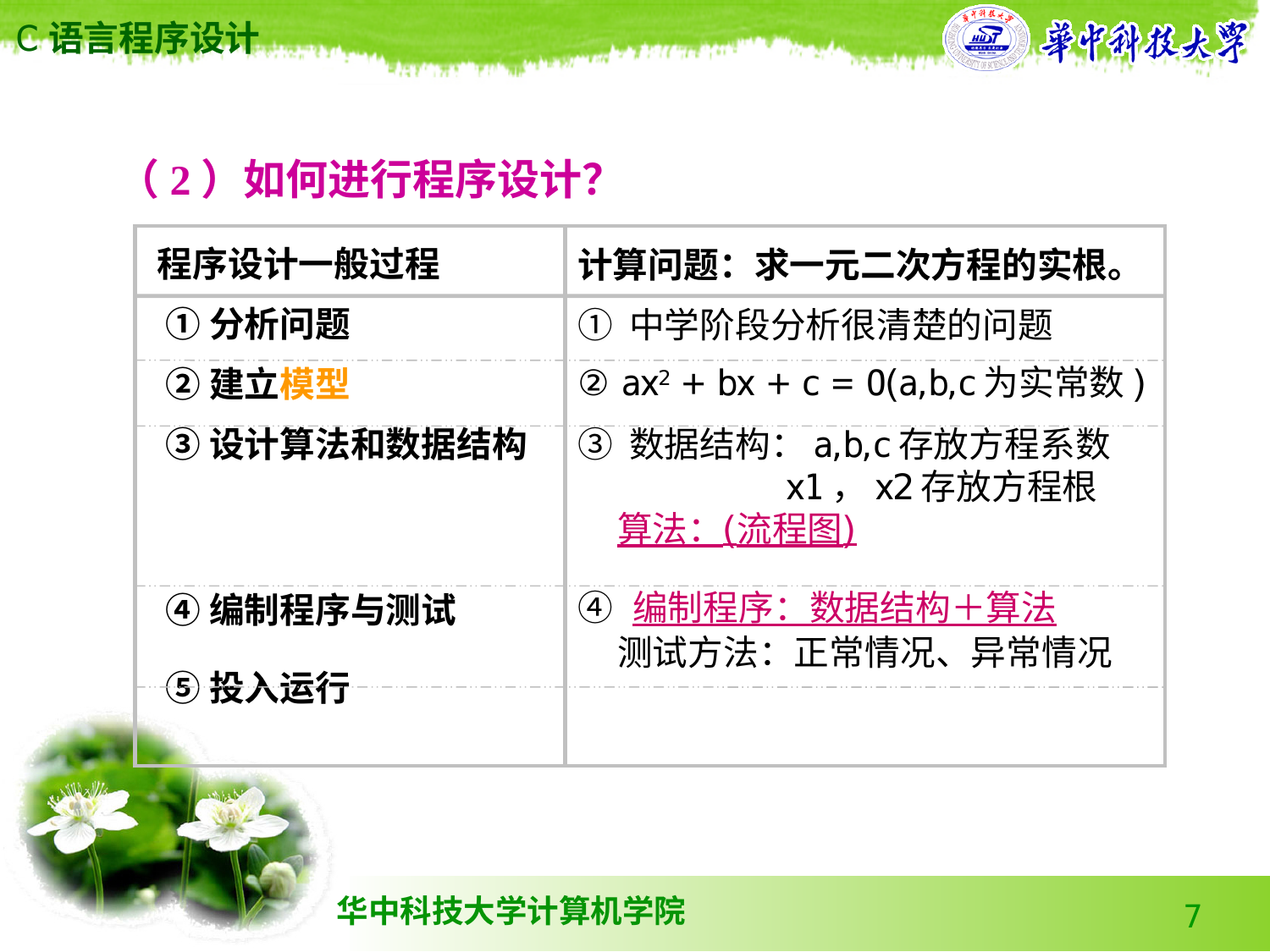

（2）如何进行程序设计？

程序设计一般过程
 ①分析问题
 ②建立模型
 ③设计算法和数据结构

 ④编制程序与测试
 ⑤投入运行
计算问题：求一元二次方程的实根。
① 中学阶段分析很清楚的问题
② ax2 + bx + c = 0(a,b,c为实常数)
③ 数据结构：a,b,c存放方程系数
                   x1，x2存放方程根
    算法：(流程图)
④ 编制程序：数据结构＋算法
    测试方法：正常情况、异常情况

7